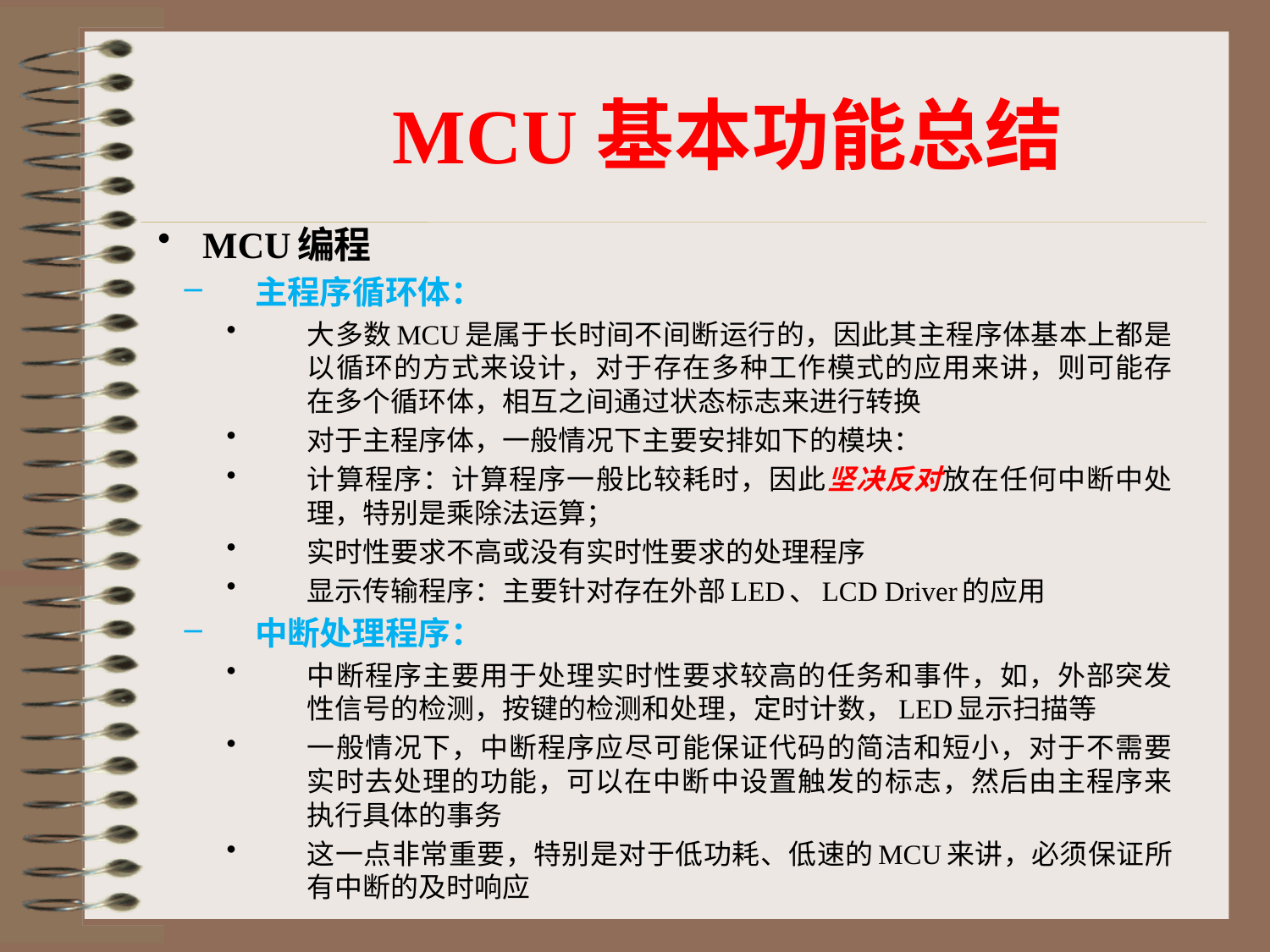

# MCU基本功能总结
MCU编程
主程序循环体：
大多数MCU是属于长时间不间断运行的，因此其主程序体基本上都是以循环的方式来设计，对于存在多种工作模式的应用来讲，则可能存在多个循环体，相互之间通过状态标志来进行转换
对于主程序体，一般情况下主要安排如下的模块：
计算程序：计算程序一般比较耗时，因此坚决反对放在任何中断中处理，特别是乘除法运算；
实时性要求不高或没有实时性要求的处理程序
显示传输程序：主要针对存在外部LED、LCD Driver的应用
中断处理程序：
中断程序主要用于处理实时性要求较高的任务和事件，如，外部突发性信号的检测，按键的检测和处理，定时计数，LED显示扫描等
一般情况下，中断程序应尽可能保证代码的简洁和短小，对于不需要实时去处理的功能，可以在中断中设置触发的标志，然后由主程序来执行具体的事务
这一点非常重要，特别是对于低功耗、低速的MCU来讲，必须保证所有中断的及时响应